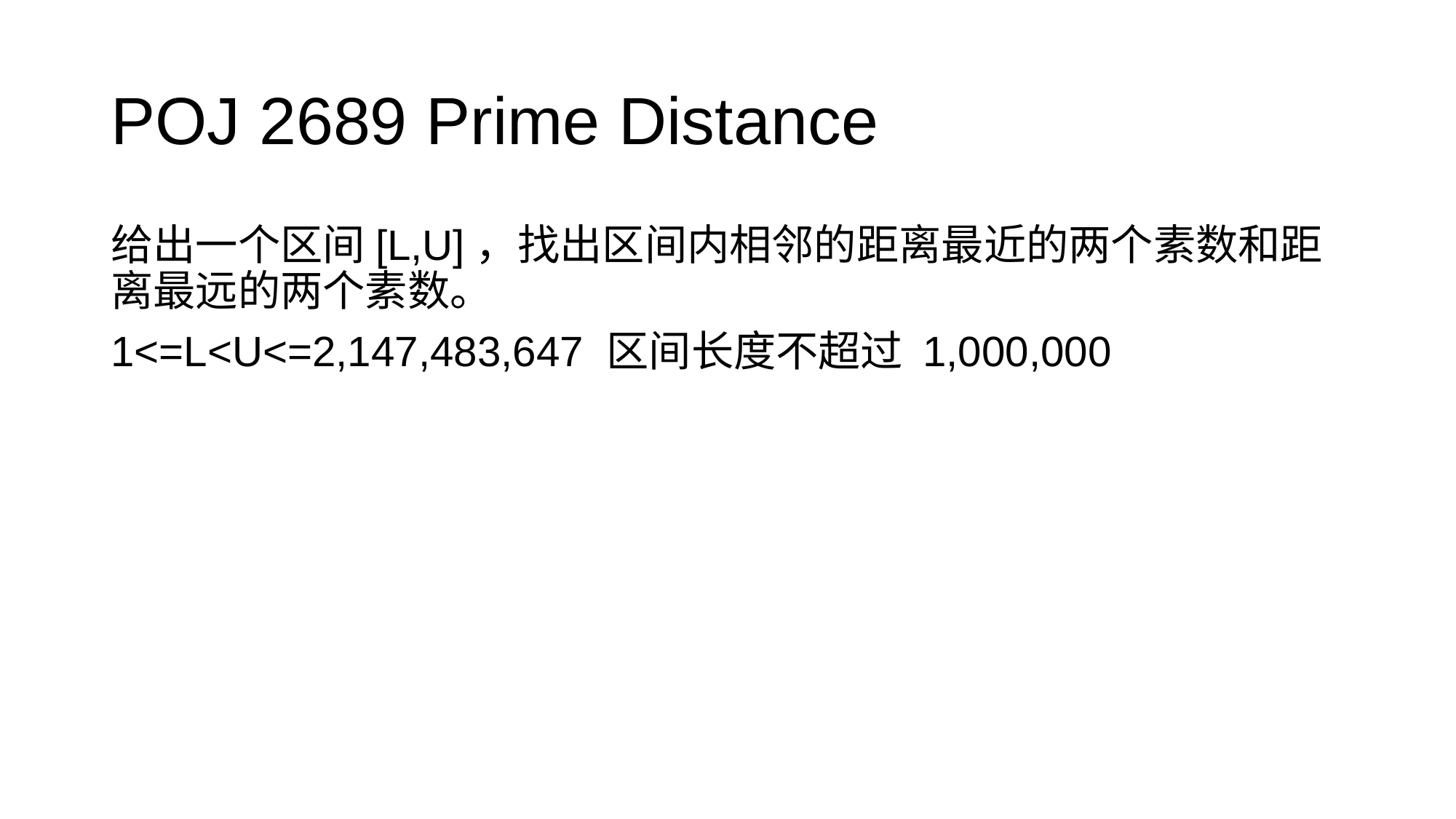

# POJ 2689 Prime Distance
给出一个区间[L,U]，找出区间内相邻的距离最近的两个素数和距离最远的两个素数。
1<=L<U<=2,147,483,647 区间长度不超过 1,000,000